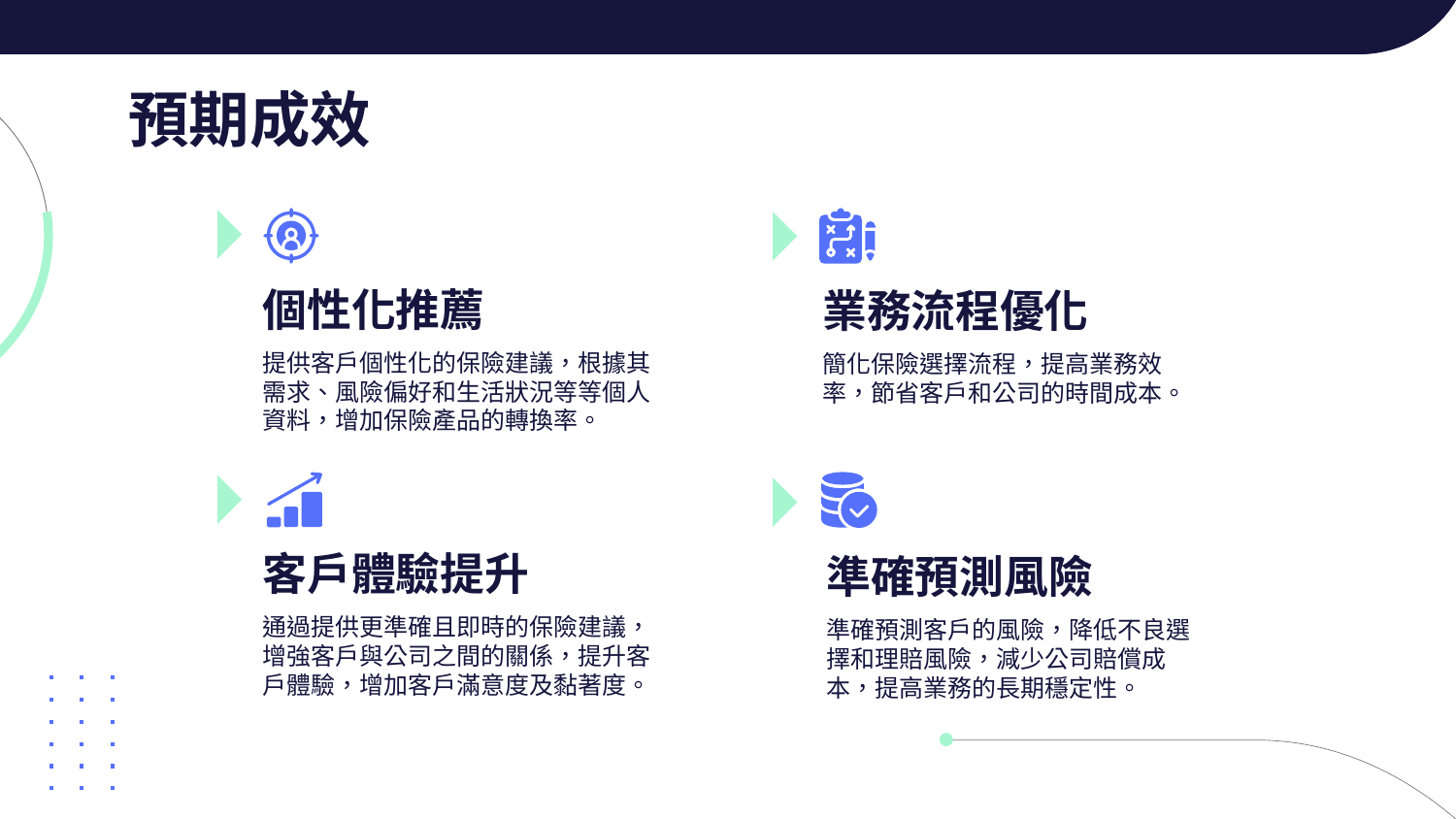

# 預期成效

個性化推薦
業務流程優化
提供客戶個性化的保險建議，根據其需求、風險偏好和生活狀況等等個人資料，增加保險產品的轉換率。
簡化保險選擇流程，提高業務效率，節省客戶和公司的時間成本。

客戶體驗提升
準確預測風險
通過提供更準確且即時的保險建議，增強客戶與公司之間的關係，提升客戶體驗，增加客戶滿意度及黏著度。
準確預測客戶的風險，降低不良選擇和理賠風險，減少公司賠償成本，提高業務的長期穩定性。